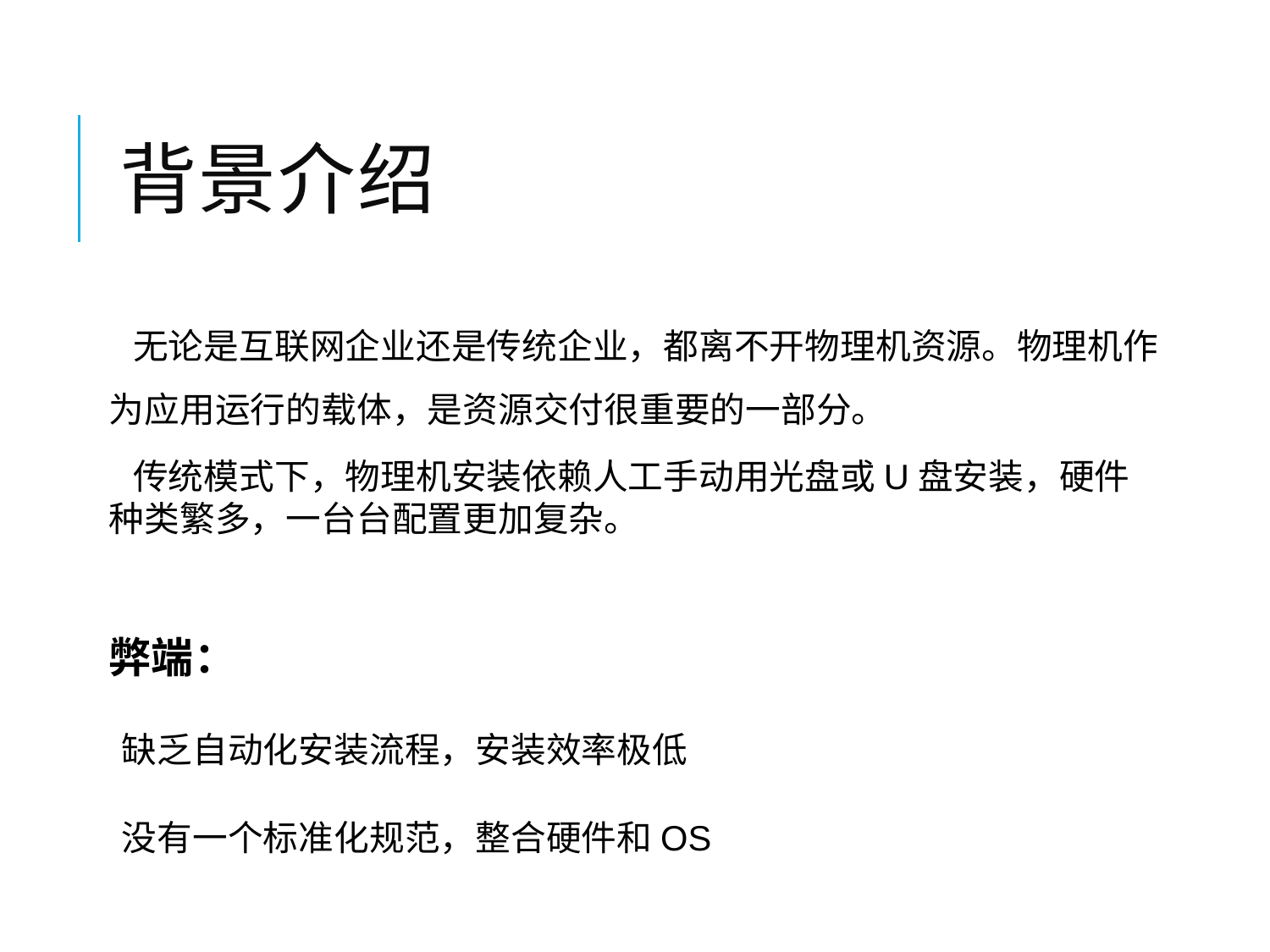

# 背景介绍
  无论是互联网企业还是传统企业，都离不开物理机资源。物理机作为应用运行的载体，是资源交付很重要的一部分。
  传统模式下，物理机安装依赖人工手动用光盘或U盘安装，硬件种类繁多，一台台配置更加复杂。

弊端：
缺乏自动化安装流程，安装效率极低
没有一个标准化规范，整合硬件和OS